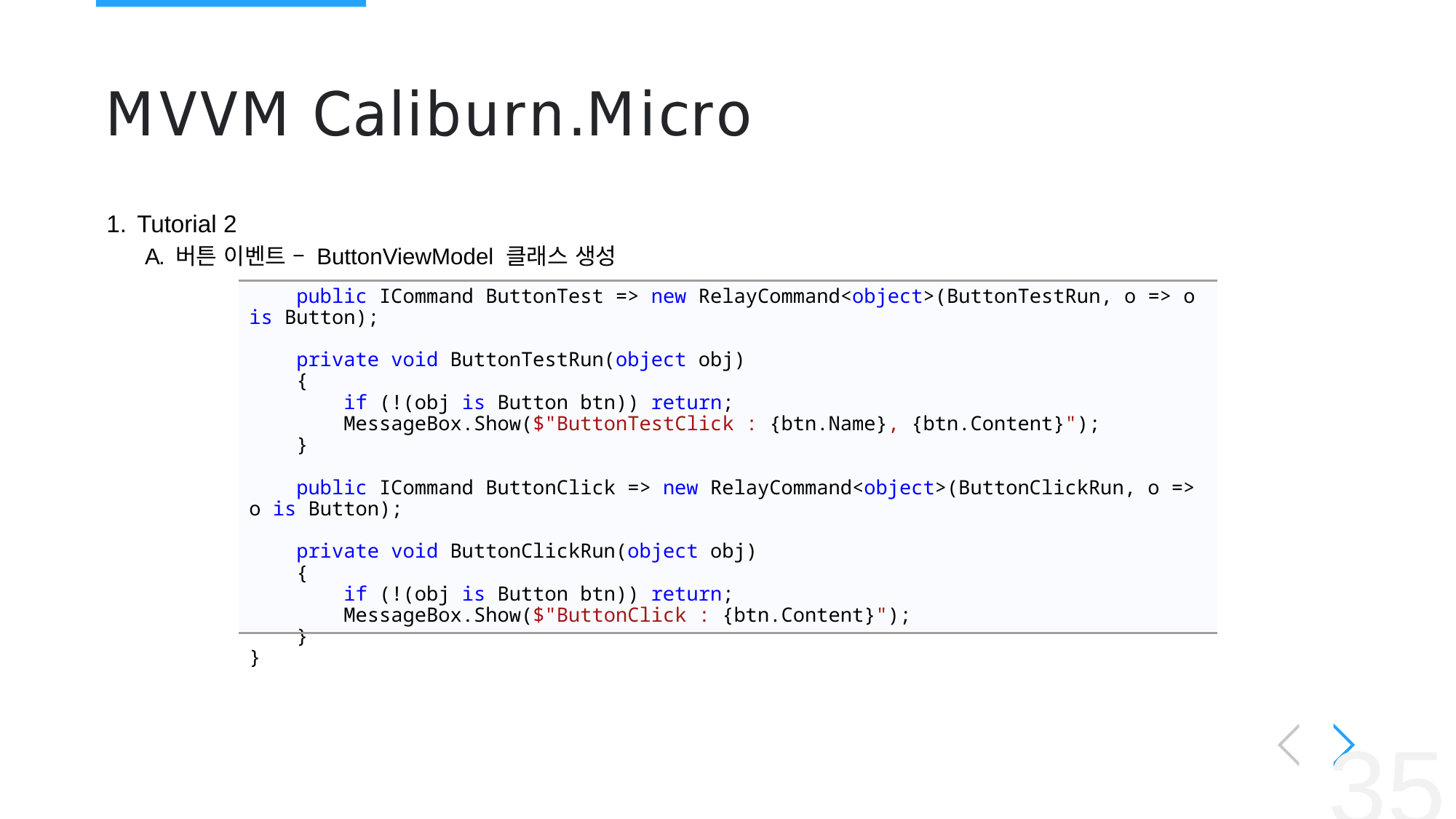

# MVVM Caliburn.Micro
Tutorial 2
버튼 이벤트 – ButtonViewModel 클래스 생성

    public ICommand ButtonTest => new RelayCommand<object>(ButtonTestRun, o => o is Button);

    private void ButtonTestRun(object obj)
    {
        if (!(obj is Button btn)) return;
        MessageBox.Show($"ButtonTestClick : {btn.Name}, {btn.Content}");
    }

    public ICommand ButtonClick => new RelayCommand<object>(ButtonClickRun, o => o is Button);

    private void ButtonClickRun(object obj)
    {
        if (!(obj is Button btn)) return;
        MessageBox.Show($"ButtonClick : {btn.Content}");
    }
}
35